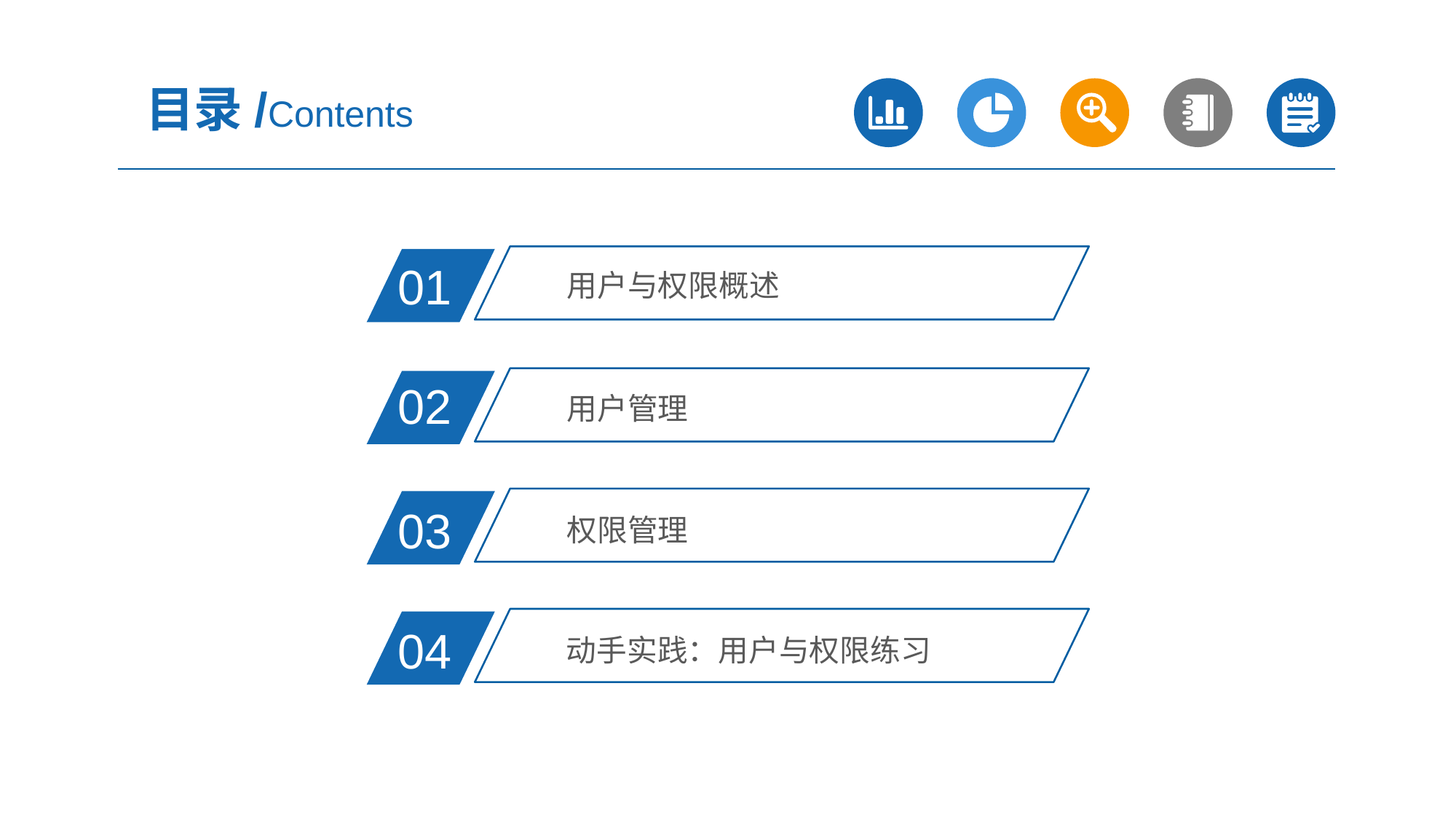

目录/Contents

用户与权限概述

01

用户管理
02

权限管理

03

动手实践：用户与权限练习

04